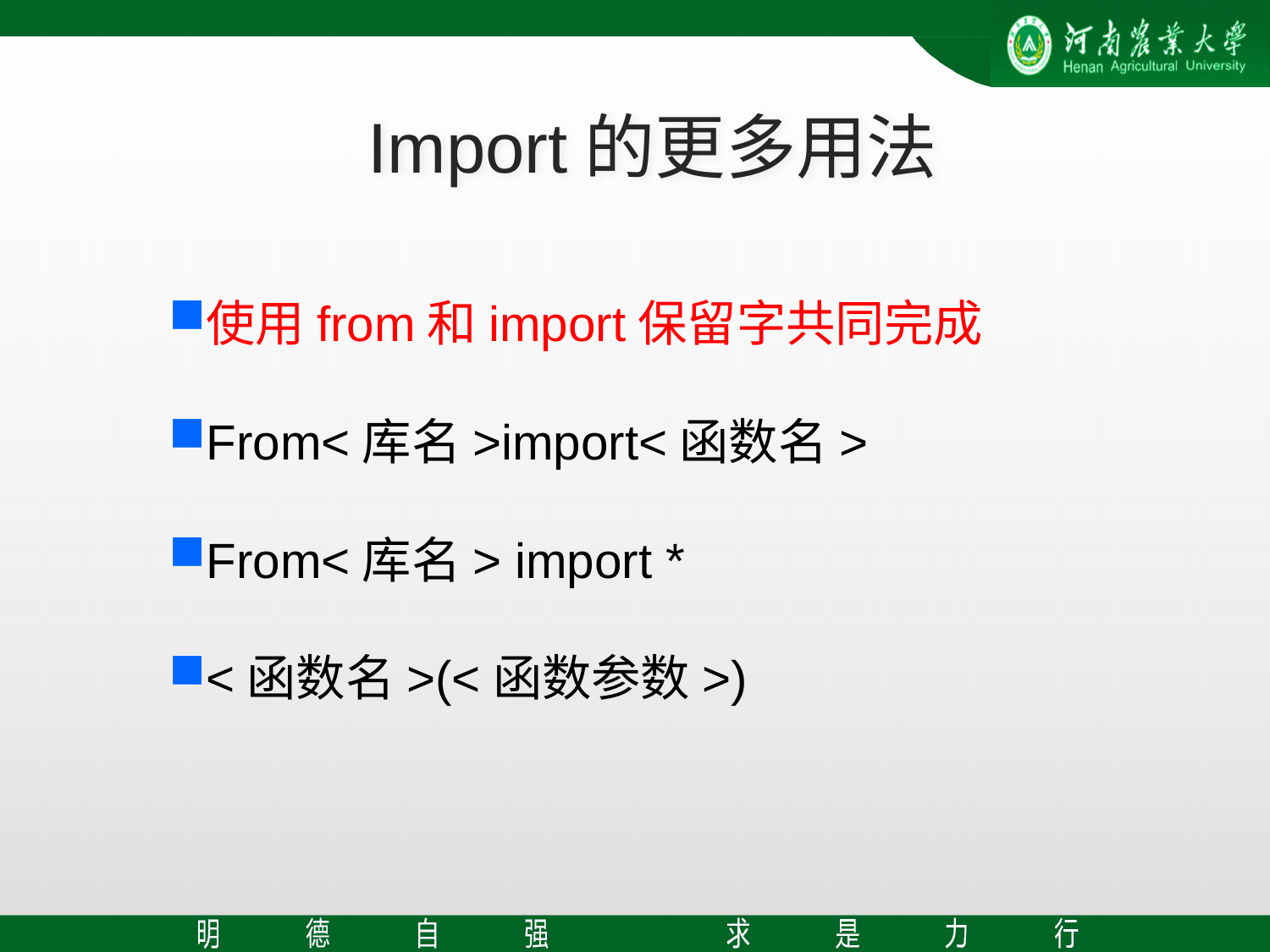

Import的更多用法
使用from和import保留字共同完成
From<库名>import<函数名>
From<库名> import *
<函数名>(<函数参数>)